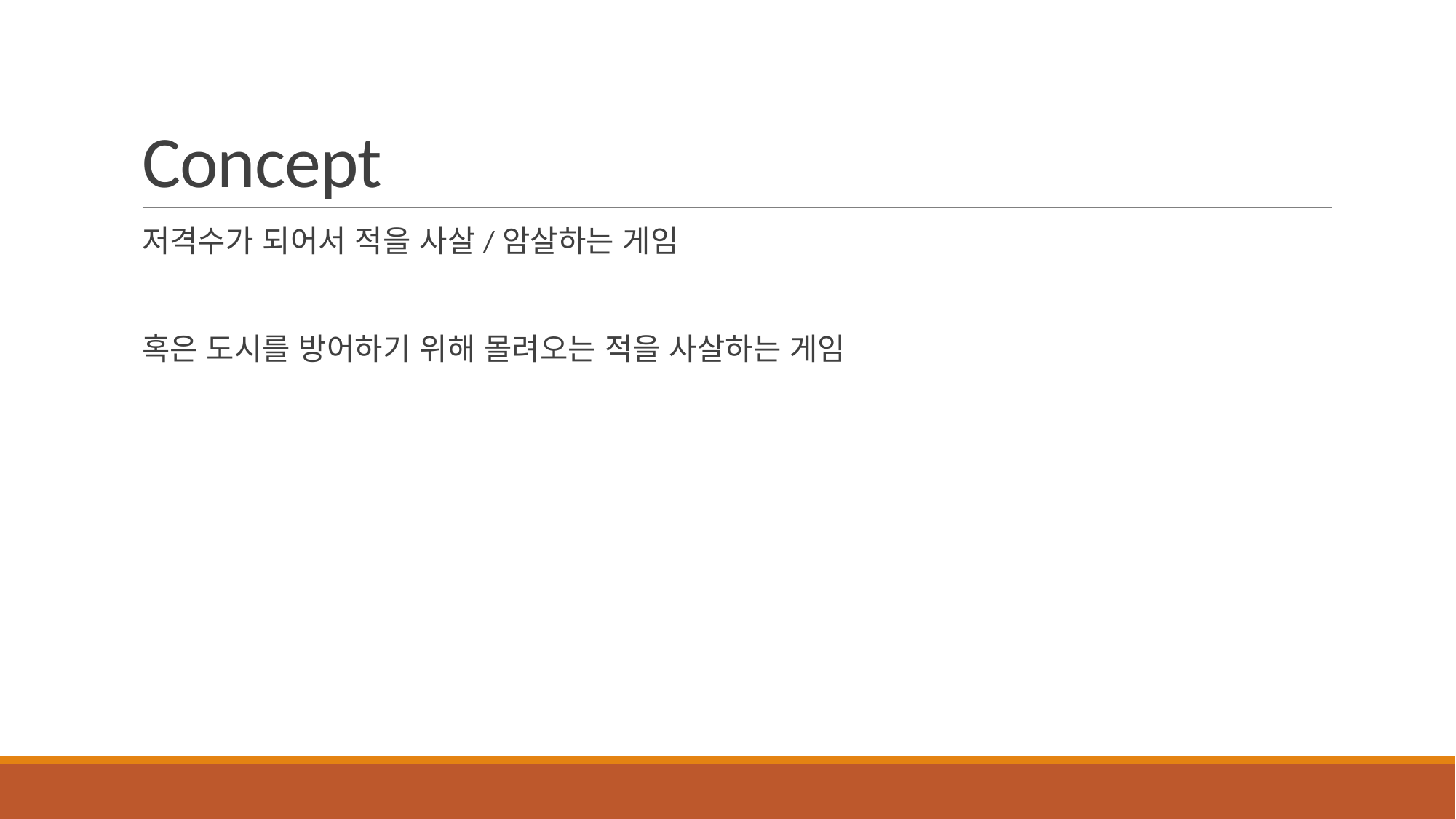

# Concept
저격수가 되어서 적을 사살/암살하는 게임

혹은 도시를 방어하기 위해 몰려오는 적을 사살하는 게임